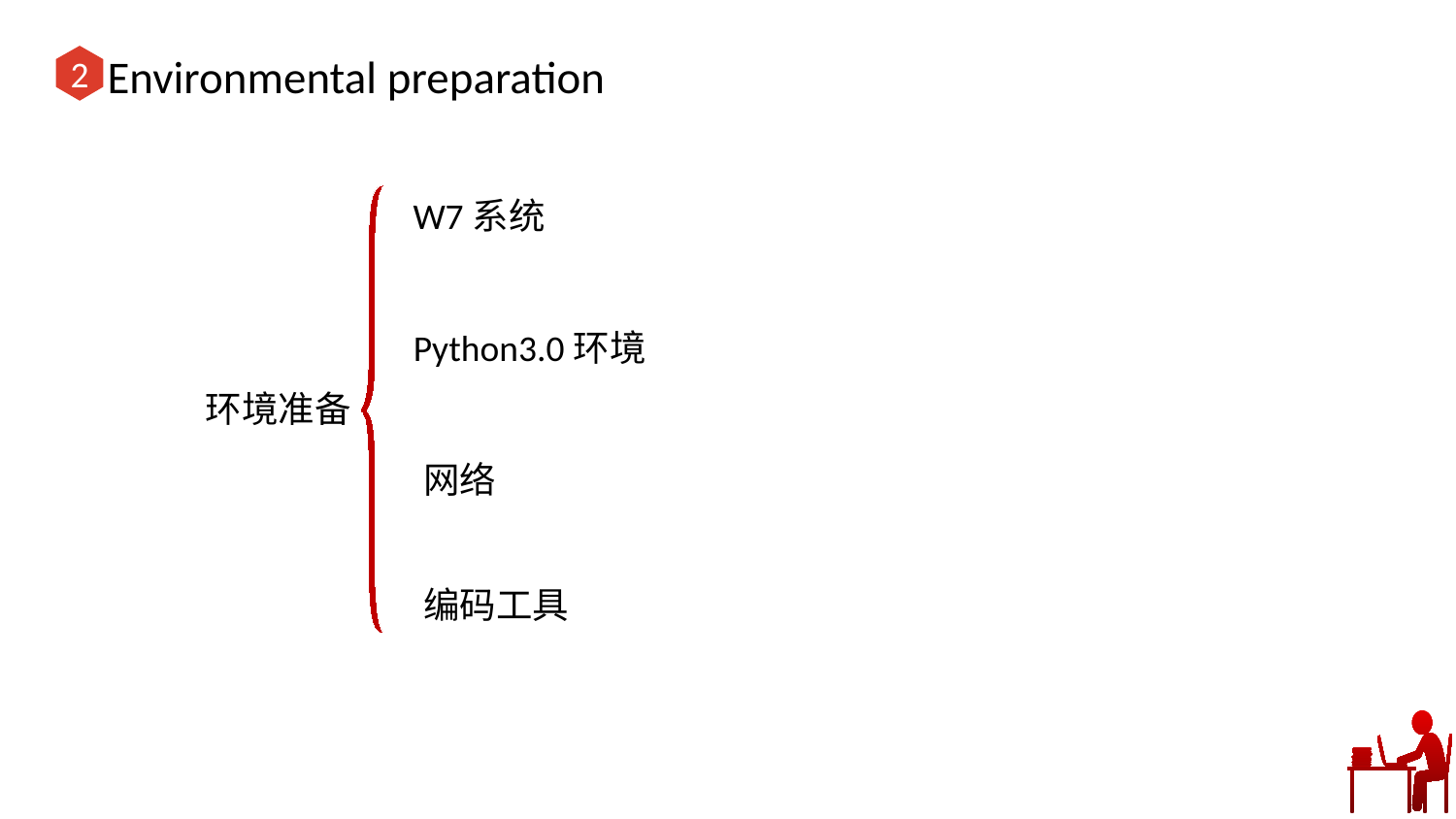

Environmental preparation
2

W7系统
Python3.0环境
环境准备
网络
编码工具